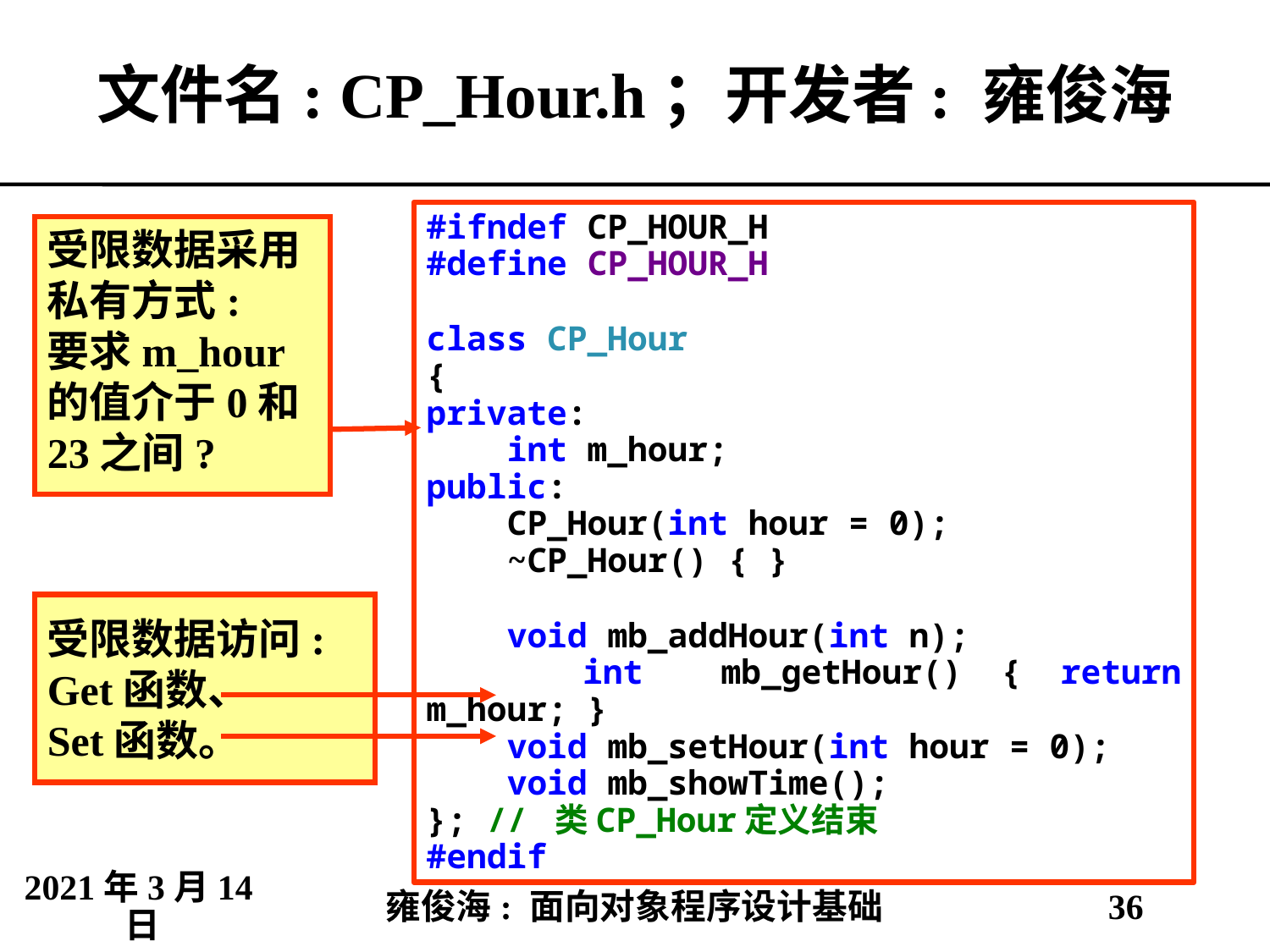

# 文件名: CP_Hour.h；开发者: 雍俊海

#ifndef CP_HOUR_H
#define CP_HOUR_H

class CP_Hour
{
private:
    int m_hour;
public:
    CP_Hour(int hour = 0);
    ~CP_Hour() { }

    void mb_addHour(int n);
    int  mb_getHour() { return m_hour; }
    void mb_setHour(int hour = 0);
    void mb_showTime();
}; // 类CP_Hour定义结束
#endif
受限数据采用私有方式:
要求m_hour的值介于0和23之间?
受限数据访问:
Get函数、
Set函数。
2021年3月14日
雍俊海: 面向对象程序设计基础
36